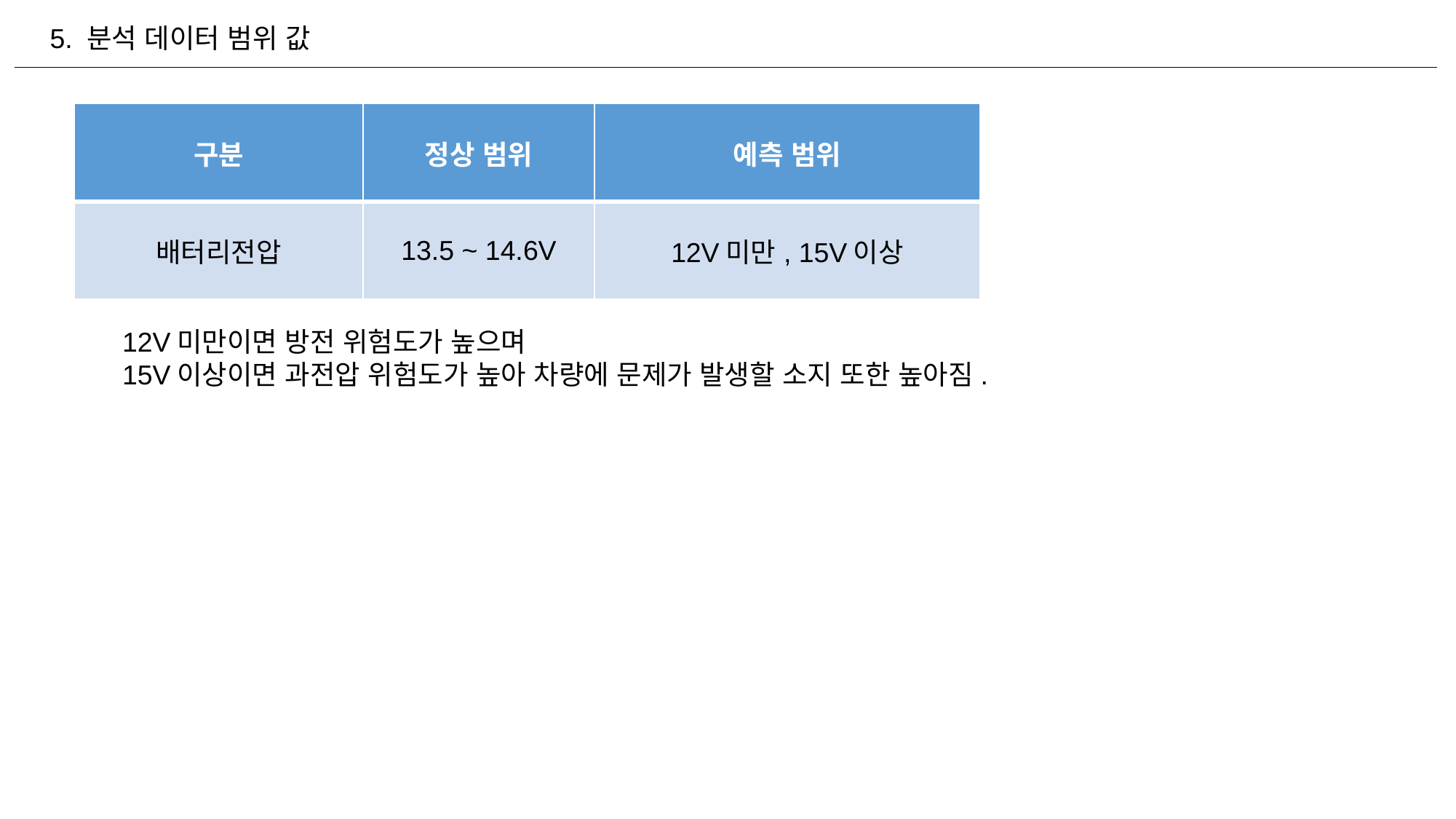

5. 분석 데이터 범위 값
| 구분 | 정상 범위 | 예측 범위 |
| --- | --- | --- |
| 배터리전압 | 13.5 ~ 14.6V | 12V미만, 15V이상 |
12V미만이면 방전 위험도가 높으며
15V이상이면 과전압 위험도가 높아 차량에 문제가 발생할 소지 또한 높아짐.